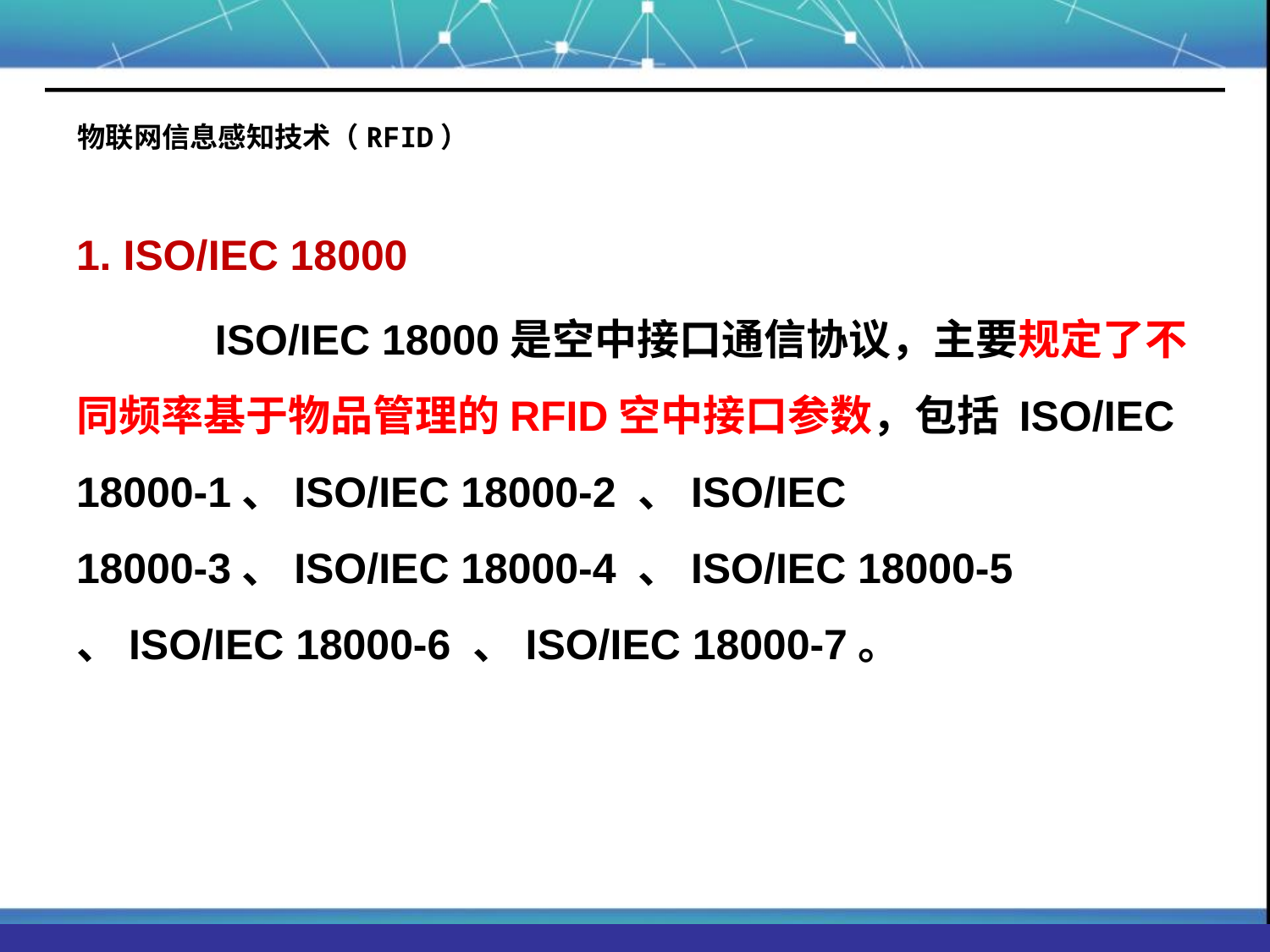

# 物联网信息感知技术（RFID）

1. ISO/IEC 18000
	 ISO/IEC 18000是空中接口通信协议，主要规定了不同频率基于物品管理的RFID空中接口参数，包括 ISO/IEC 18000-1、ISO/IEC 18000-2 、ISO/IEC 18000-3、ISO/IEC 18000-4 、ISO/IEC 18000-5 、ISO/IEC 18000-6 、ISO/IEC 18000-7。